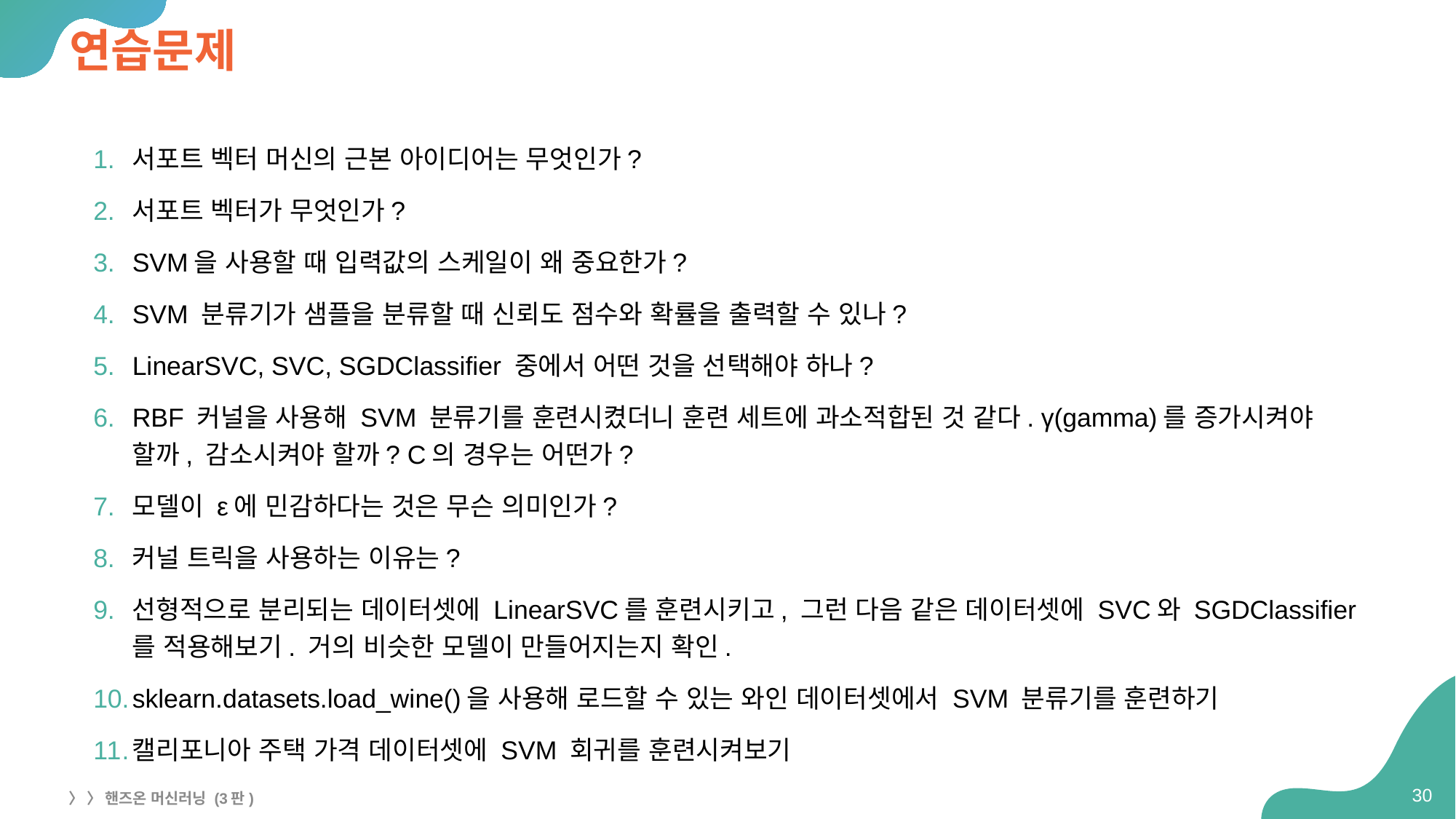

# 연습문제
서포트 벡터 머신의 근본 아이디어는 무엇인가?
서포트 벡터가 무엇인가?
SVM을 사용할 때 입력값의 스케일이 왜 중요한가?
SVM 분류기가 샘플을 분류할 때 신뢰도 점수와 확률을 출력할 수 있나?
LinearSVC, SVC, SGDClassifier 중에서 어떤 것을 선택해야 하나?
RBF 커널을 사용해 SVM 분류기를 훈련시켰더니 훈련 세트에 과소적합된 것 같다. γ(gamma)를 증가시켜야 할까, 감소시켜야 할까? C의 경우는 어떤가?
모델이 ε에 민감하다는 것은 무슨 의미인가?
커널 트릭을 사용하는 이유는?
선형적으로 분리되는 데이터셋에 LinearSVC를 훈련시키고, 그런 다음 같은 데이터셋에 SVC와 SGDClassifier를 적용해보기. 거의 비슷한 모델이 만들어지는지 확인.
sklearn.datasets.load_wine()을 사용해 로드할 수 있는 와인 데이터셋에서 SVM 분류기를 훈련하기
캘리포니아 주택 가격 데이터셋에 SVM 회귀를 훈련시켜보기
30
〉 〉 핸즈온 머신러닝 (3판)